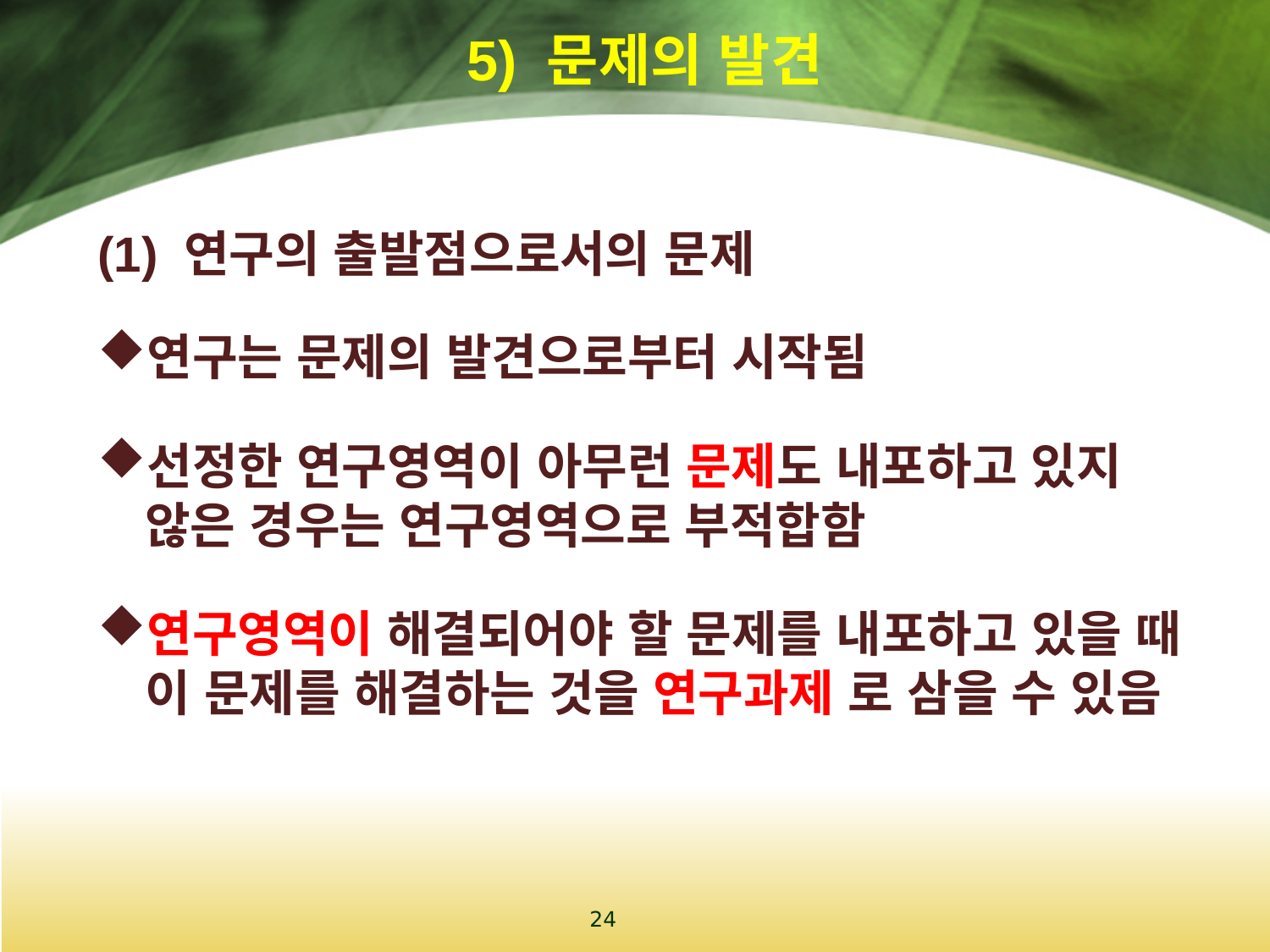

# 5) 문제의 발견
(1) 연구의 출발점으로서의 문제

연구는 문제의 발견으로부터 시작됨

선정한 연구영역이 아무런 문제도 내포하고 있지 않은 경우는 연구영역으로 부적합함

연구영역이 해결되어야 할 문제를 내포하고 있을 때 이 문제를 해결하는 것을 연구과제 로 삼을 수 있음

24